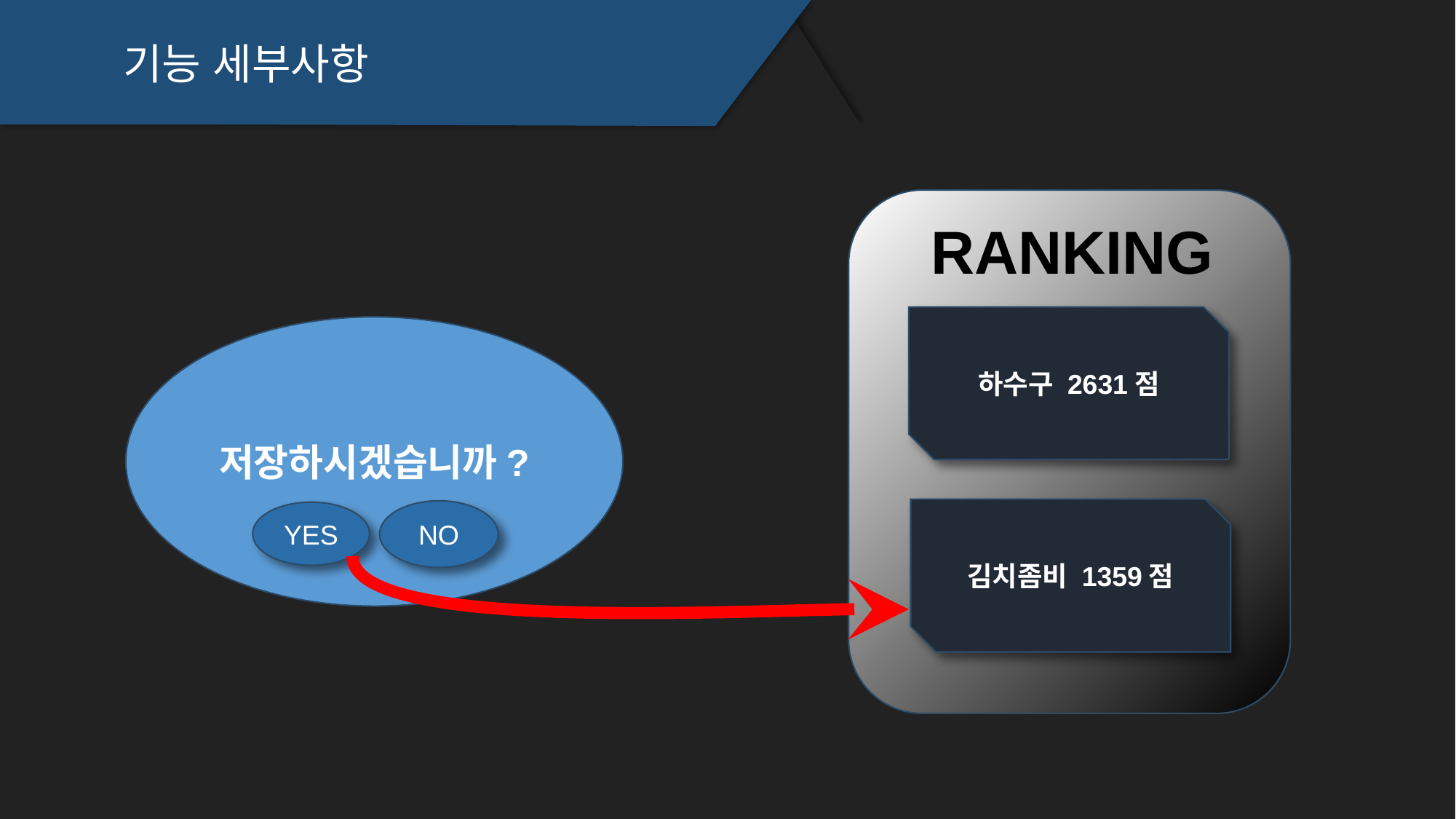

기능 세부사항

하수구 2631점
김치좀비 1359점
RANKING
저장하시겠습니까?
NO
YES